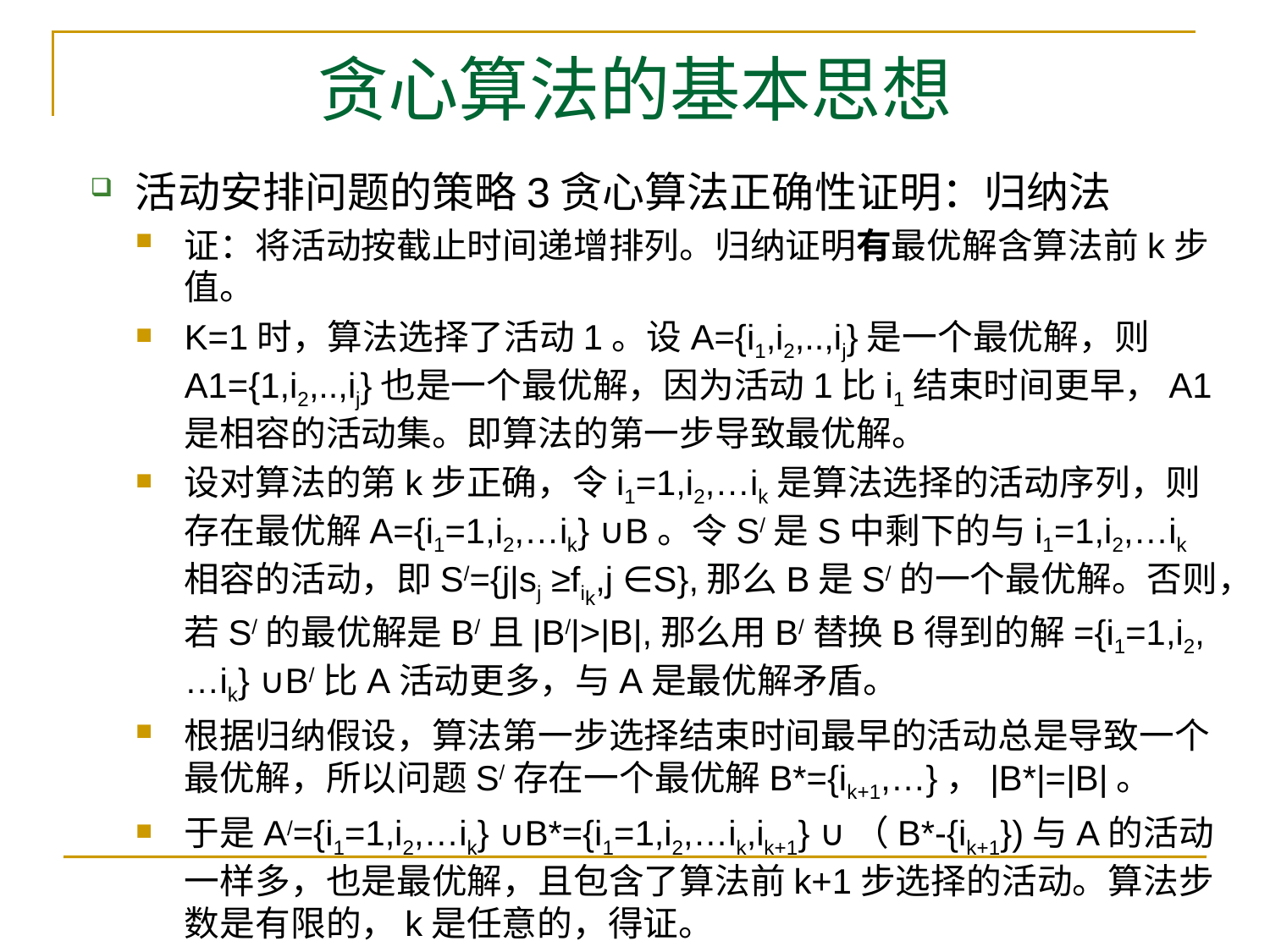

# 贪心算法的基本思想
活动安排问题的策略3贪心算法正确性证明：归纳法
证：将活动按截止时间递增排列。归纳证明有最优解含算法前k步值。
K=1时，算法选择了活动1。设A={i1,i2,..,ij}是一个最优解，则A1={1,i2,..,ij}也是一个最优解，因为活动1比i1结束时间更早，A1是相容的活动集。即算法的第一步导致最优解。
设对算法的第k步正确，令i1=1,i2,…ik是算法选择的活动序列，则存在最优解A={i1=1,i2,…ik} ∪B。令S/是S中剩下的与i1=1,i2,…ik相容的活动，即S/={j|sj ≥fik,j ∈S},那么B是S/的一个最优解。否则，若S/的最优解是B/且|B/|>|B|,那么用B/替换B得到的解={i1=1,i2,…ik} ∪B/比A活动更多，与A是最优解矛盾。
根据归纳假设，算法第一步选择结束时间最早的活动总是导致一个最优解，所以问题S/存在一个最优解B*={ik+1,…}，|B*|=|B|。
于是A/={i1=1,i2,…ik} ∪B*={i1=1,i2,…ik,ik+1} ∪（B*-{ik+1})与A的活动一样多，也是最优解，且包含了算法前k+1步选择的活动。算法步数是有限的，k是任意的，得证。